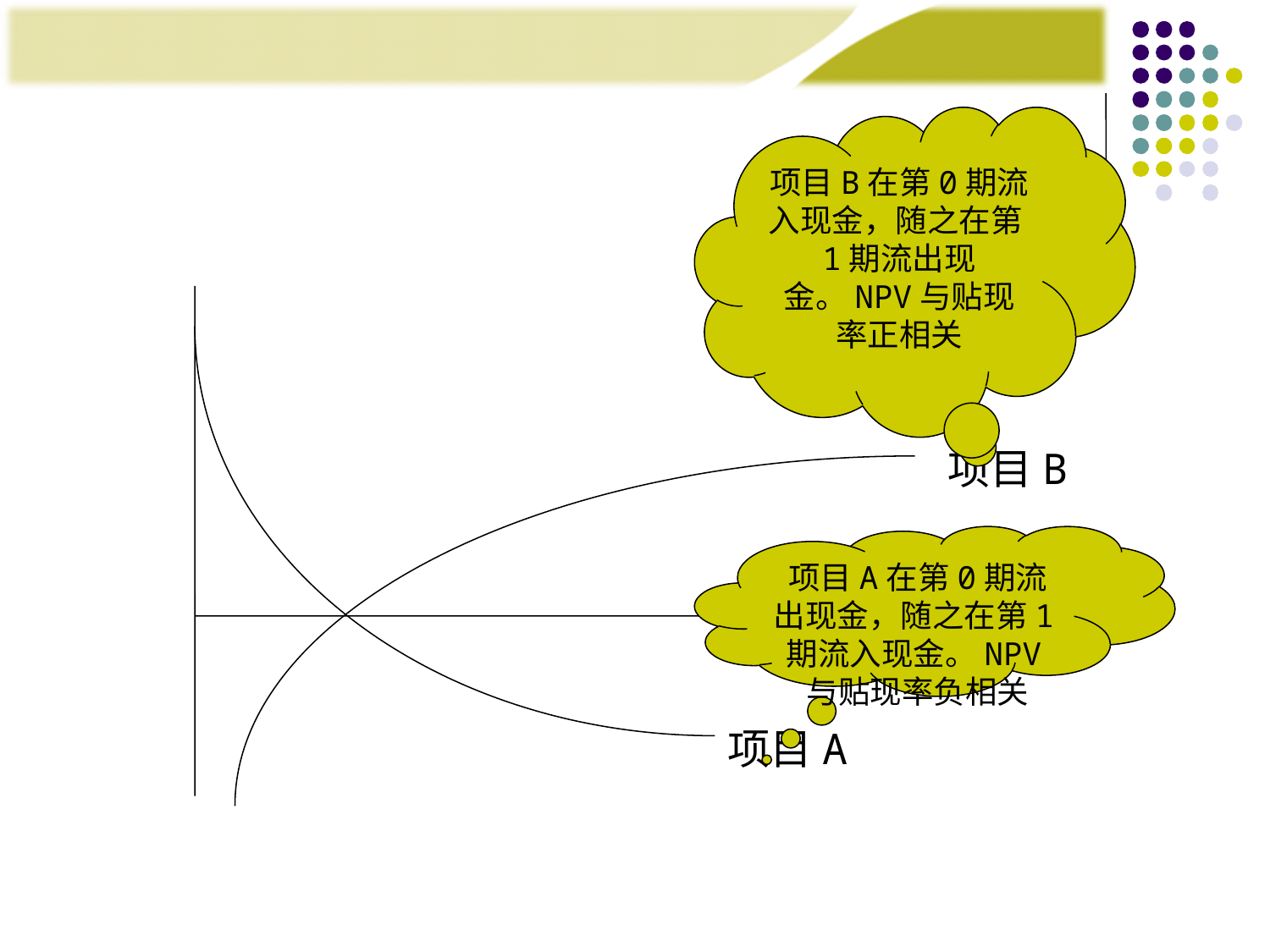

项目B在第0期流入现金，随之在第1期流出现金。NPV与贴现率正相关

项目A在第0期流出现金，随之在第1期流入现金。NPV与贴现率负相关
项目B

项目A